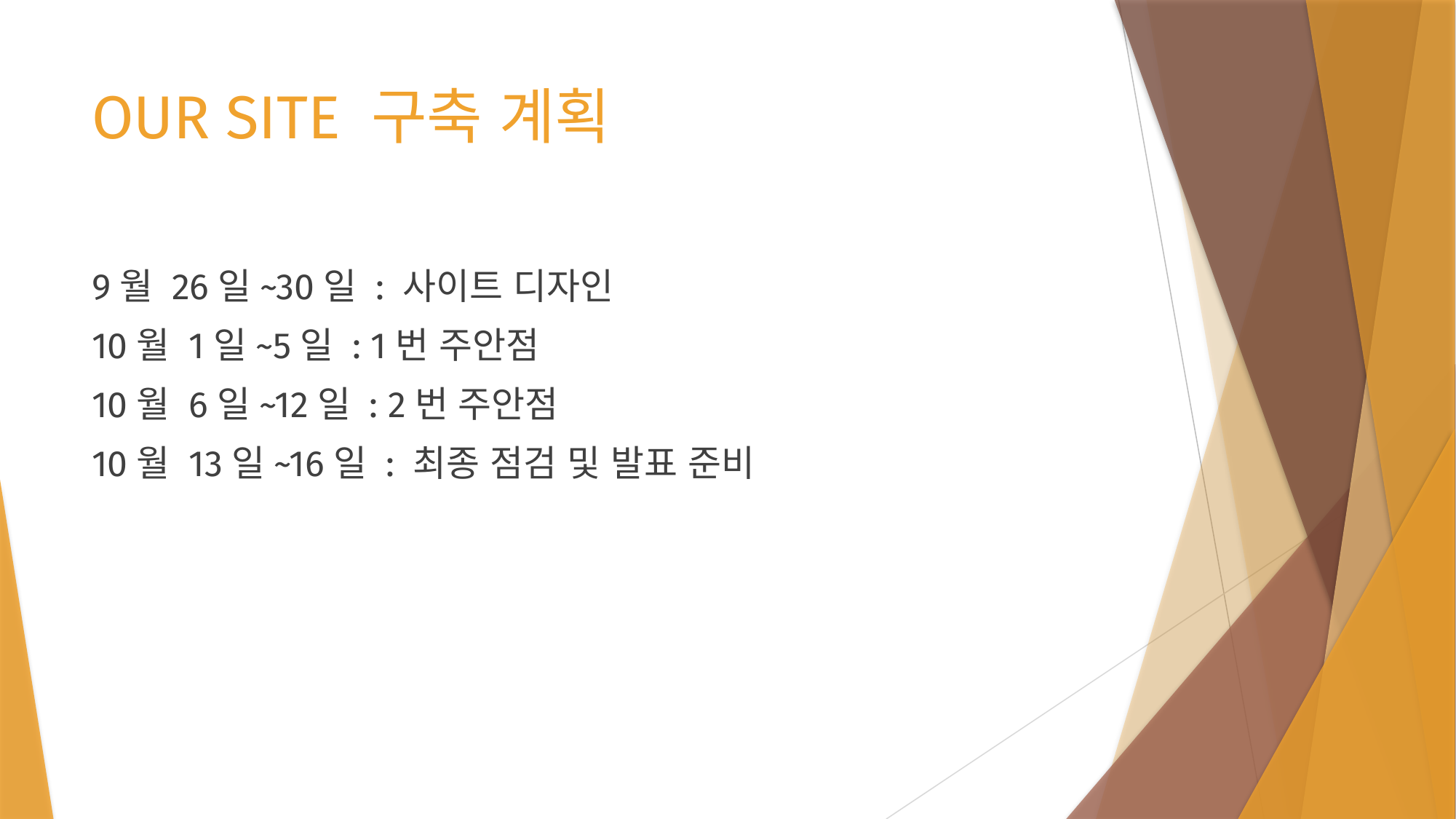

# OUR SITE 구축 계획
9월 26일~30일 : 사이트 디자인
10월 1일~5일 : 1번 주안점
10월 6일~12일 : 2번 주안점
10월 13일~16일 : 최종 점검 및 발표 준비